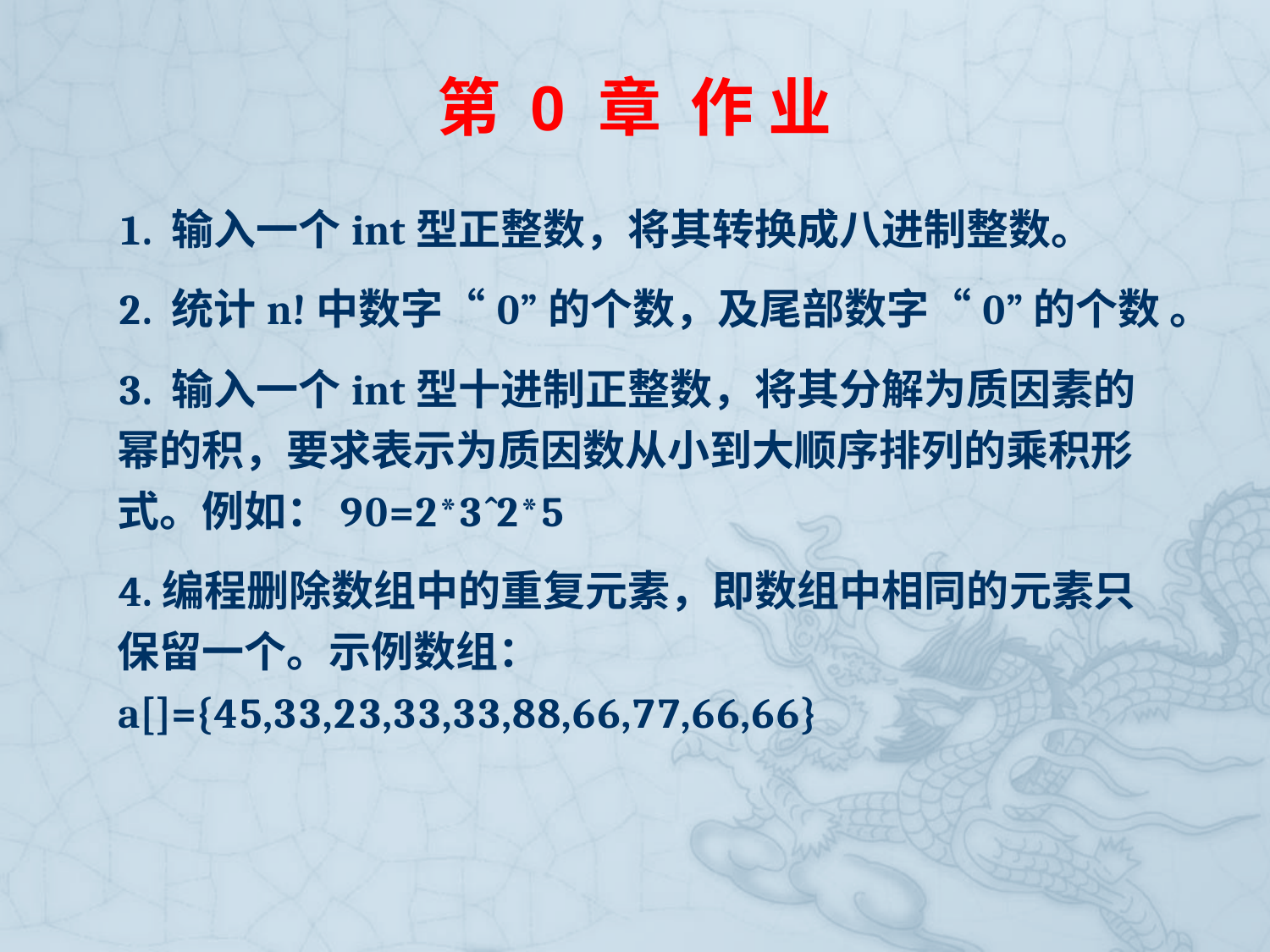

# 第 0 章  作 业
1. 输入一个int型正整数，将其转换成八进制整数。
2. 统计n!中数字“0”的个数，及尾部数字“0”的个数 。
3. 输入一个int型十进制正整数，将其分解为质因素的幂的积，要求表示为质因数从小到大顺序排列的乘积形式。例如：90=2*3ˆ2*5
4.编程删除数组中的重复元素，即数组中相同的元素只保留一个。示例数组： a[]={45,33,23,33,33,88,66,77,66,66}